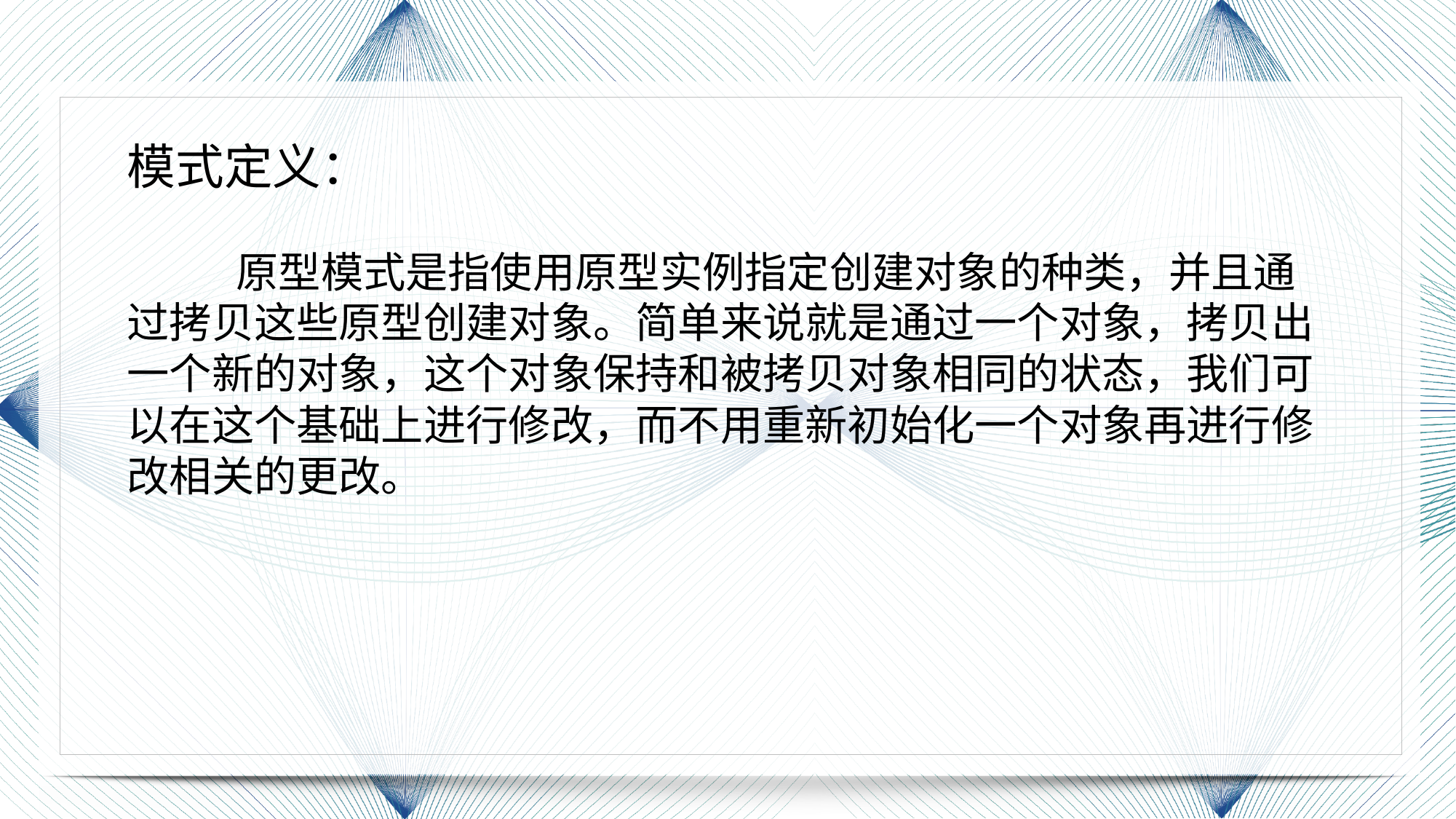

模式定义：

	原型模式是指使用原型实例指定创建对象的种类，并且通过拷贝这些原型创建对象。简单来说就是通过一个对象，拷贝出一个新的对象，这个对象保持和被拷贝对象相同的状态，我们可以在这个基础上进行修改，而不用重新初始化一个对象再进行修改相关的更改。